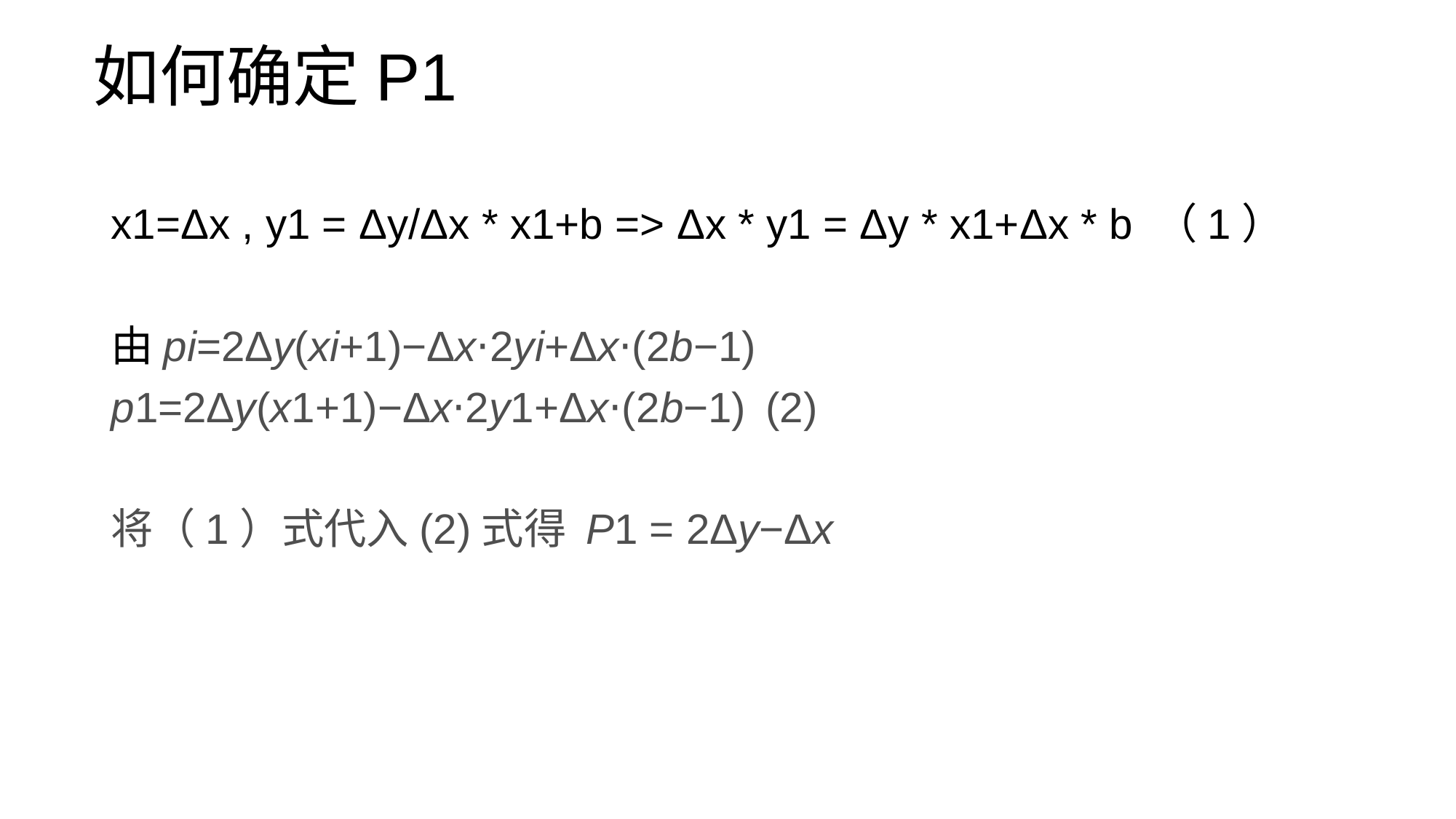

# 如何确定P1
x1​=Δx , y1 = Δy/Δx * x1+b => Δx * y1 = Δy * x1+Δx * b （1）

由pi​=2Δy(xi​+1)−Δx⋅2yi​+Δx⋅(2b−1)
p1​=2Δy(x1​+1)−Δx⋅2y1​+Δx⋅(2b−1)	(2)

将（1）式代入(2)式得 P1 ​= 2Δy−Δx